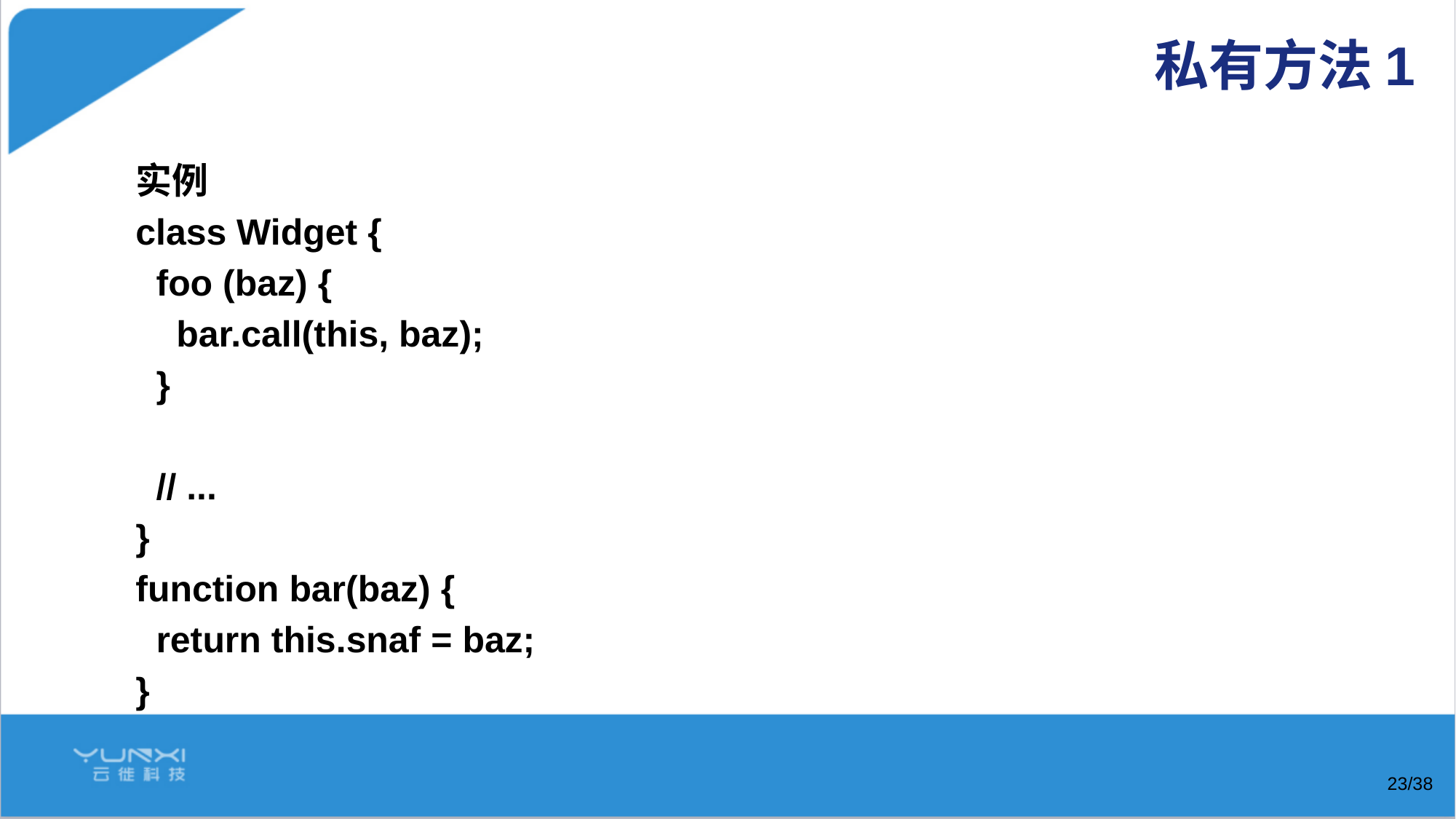

# 私有方法1
实例
class Widget {
  foo (baz) {
    bar.call(this, baz);
  }

  // ...
}
function bar(baz) {
  return this.snaf = baz;
}
23/38